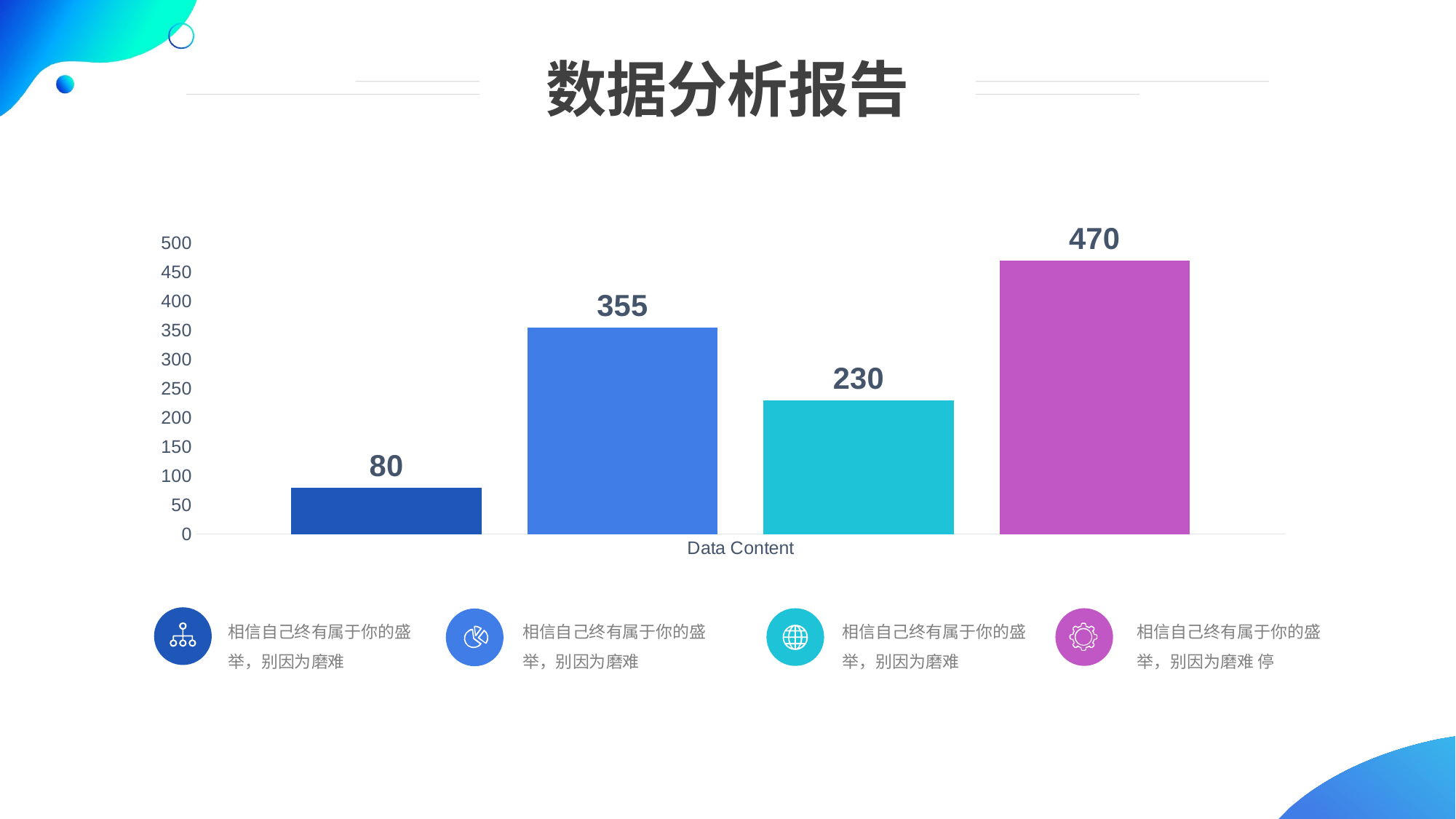

数据分析报告

### Chart

| Category | Data 1 | Data 2 |  Data 3 | Data 4 |
|---|---|---|---|---|
| Data Content | 80.0 | 355.0 | 230.0 | 470.0 |
相信自己终有属于你的盛举，别因为磨难 停
相信自己终有属于你的盛举，别因为磨难
相信自己终有属于你的盛举，别因为磨难
相信自己终有属于你的盛举，别因为磨难